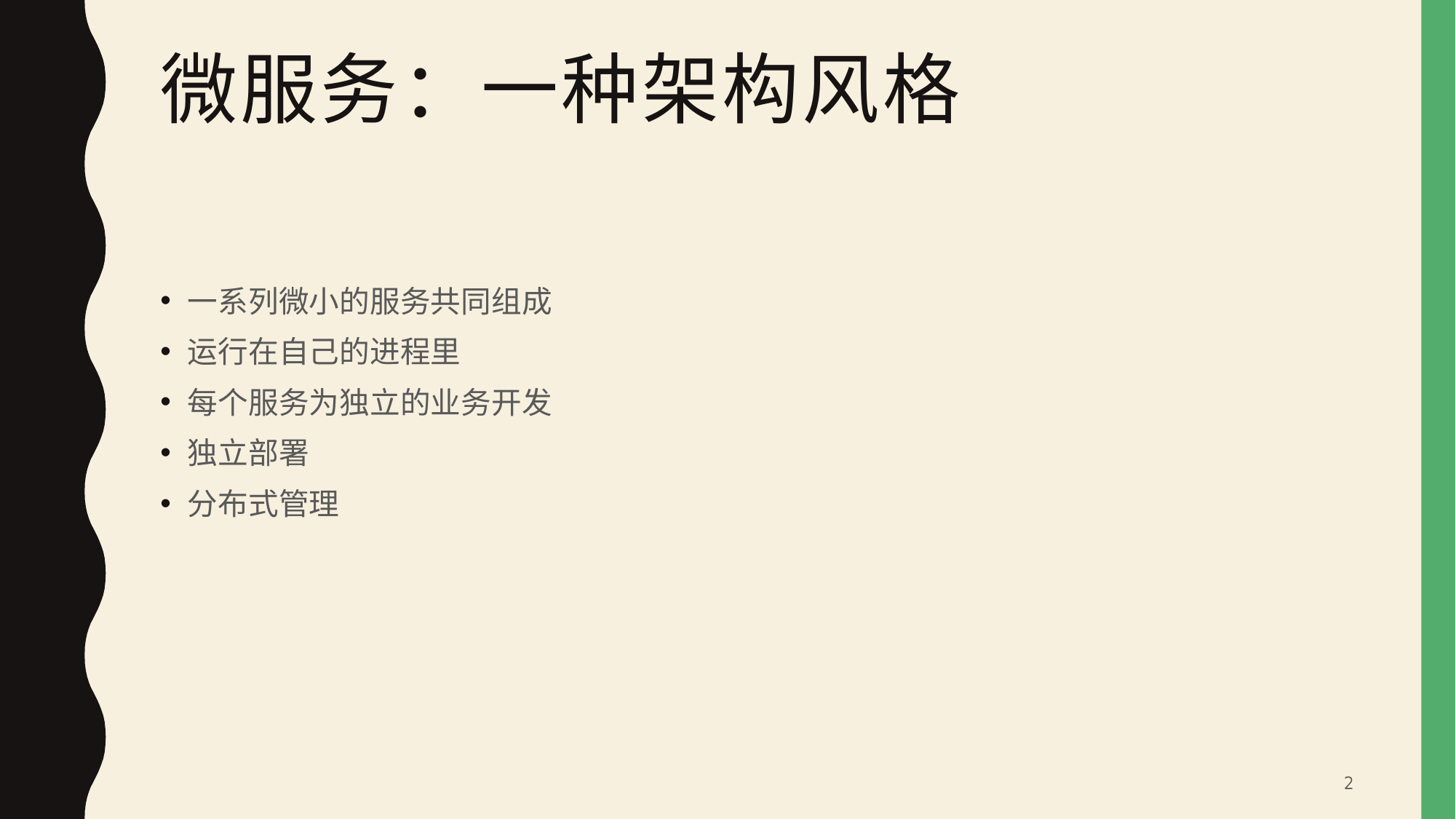

# 微服务：一种架构风格
一系列微小的服务共同组成
运行在自己的进程里
每个服务为独立的业务开发
独立部署
分布式管理
2